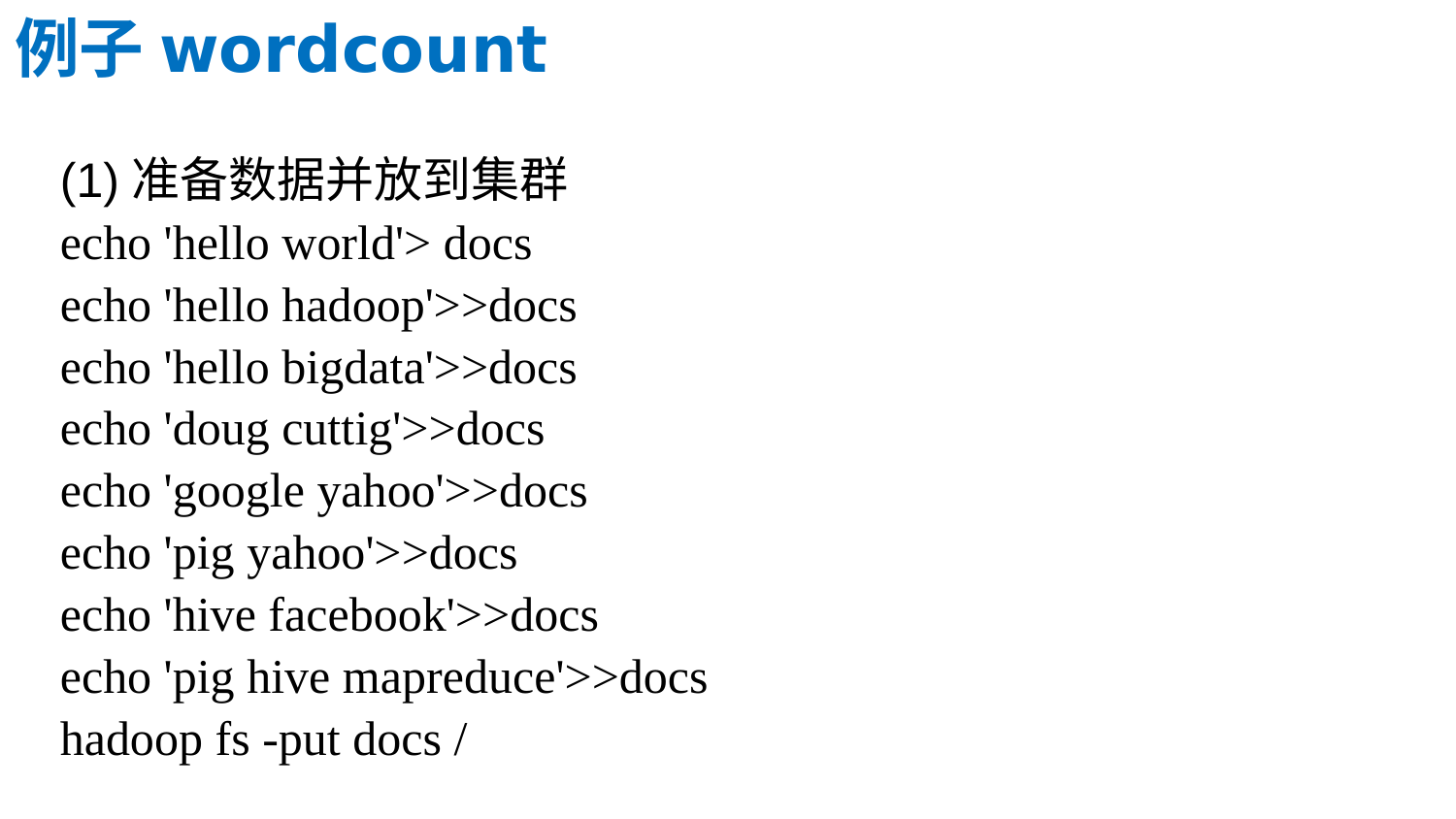

例子wordcount
(1)准备数据并放到集群
echo 'hello world'> docs
echo 'hello hadoop'>>docs
echo 'hello bigdata'>>docs
echo 'doug cuttig'>>docs
echo 'google yahoo'>>docs
echo 'pig yahoo'>>docs
echo 'hive facebook'>>docs
echo 'pig hive mapreduce'>>docs
hadoop fs -put docs /